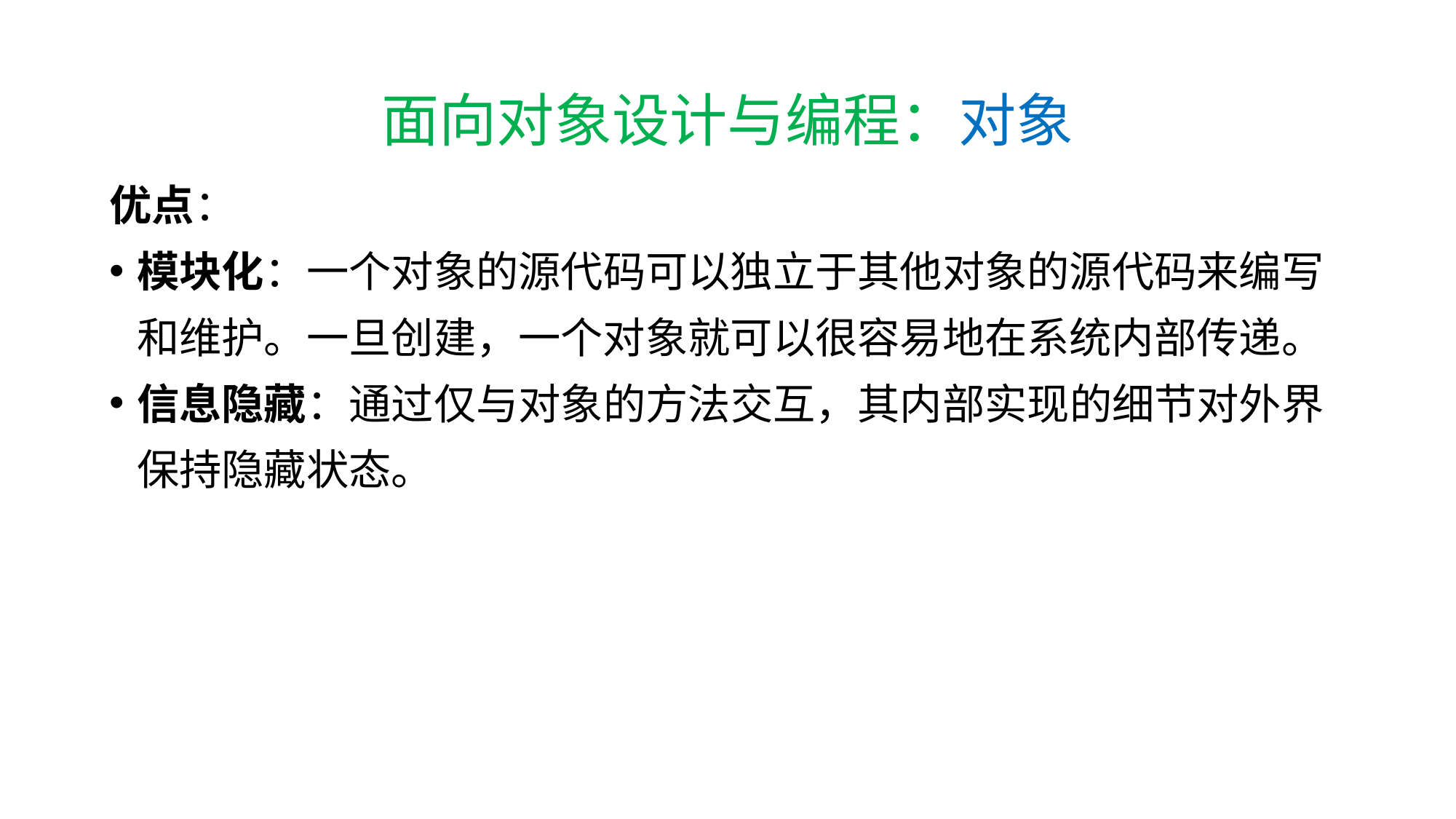

# 面向对象设计与编程：对象
优点：
模块化：一个对象的源代码可以独立于其他对象的源代码来编写和维护。一旦创建，一个对象就可以很容易地在系统内部传递。
信息隐藏：通过仅与对象的方法交互，其内部实现的细节对外界保持隐藏状态。